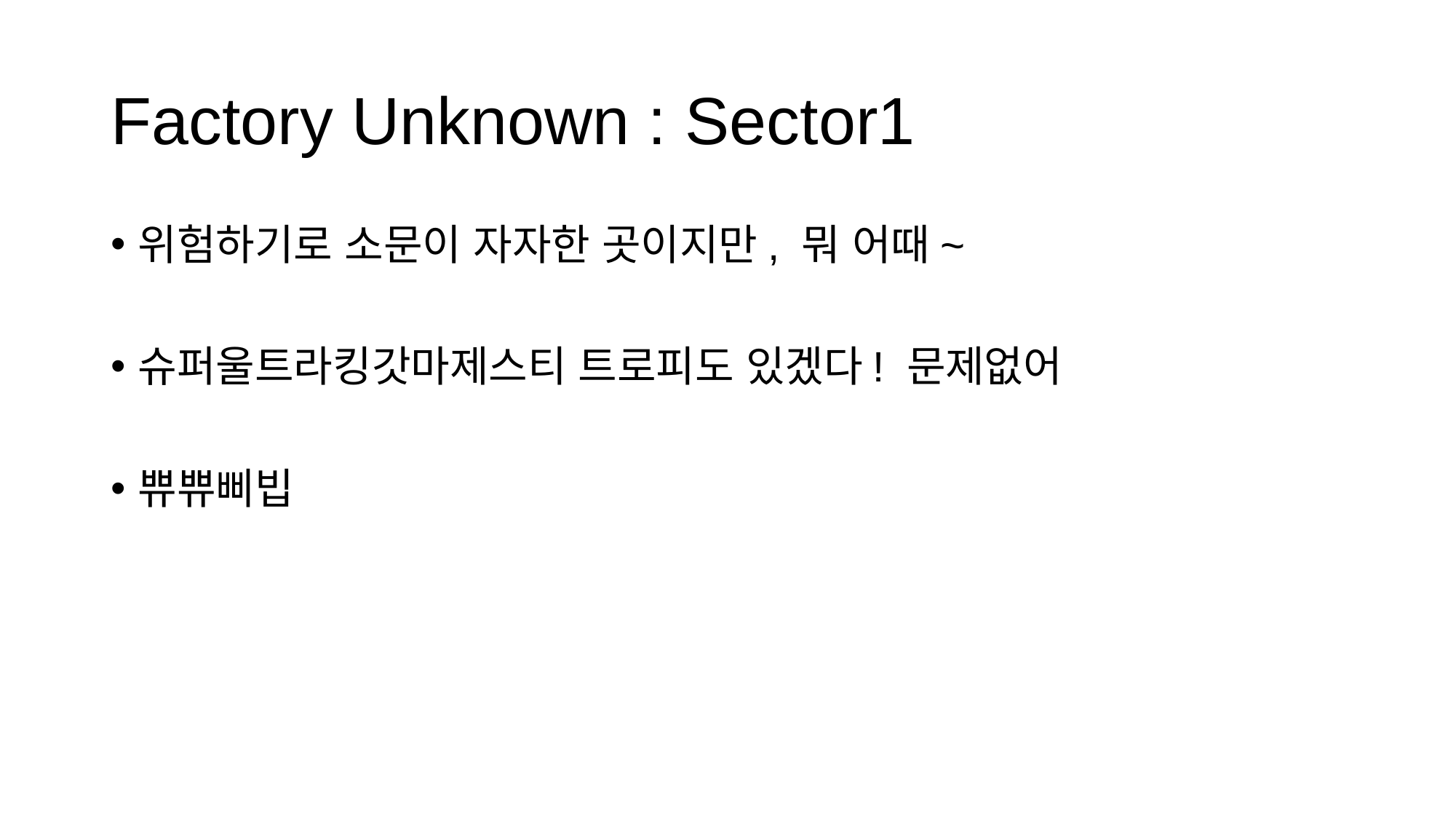

# Factory Unknown : Sector1
위험하기로 소문이 자자한 곳이지만, 뭐 어때~

슈퍼울트라킹갓마제스티 트로피도 있겠다! 문제없어

쀼쀼삐빕